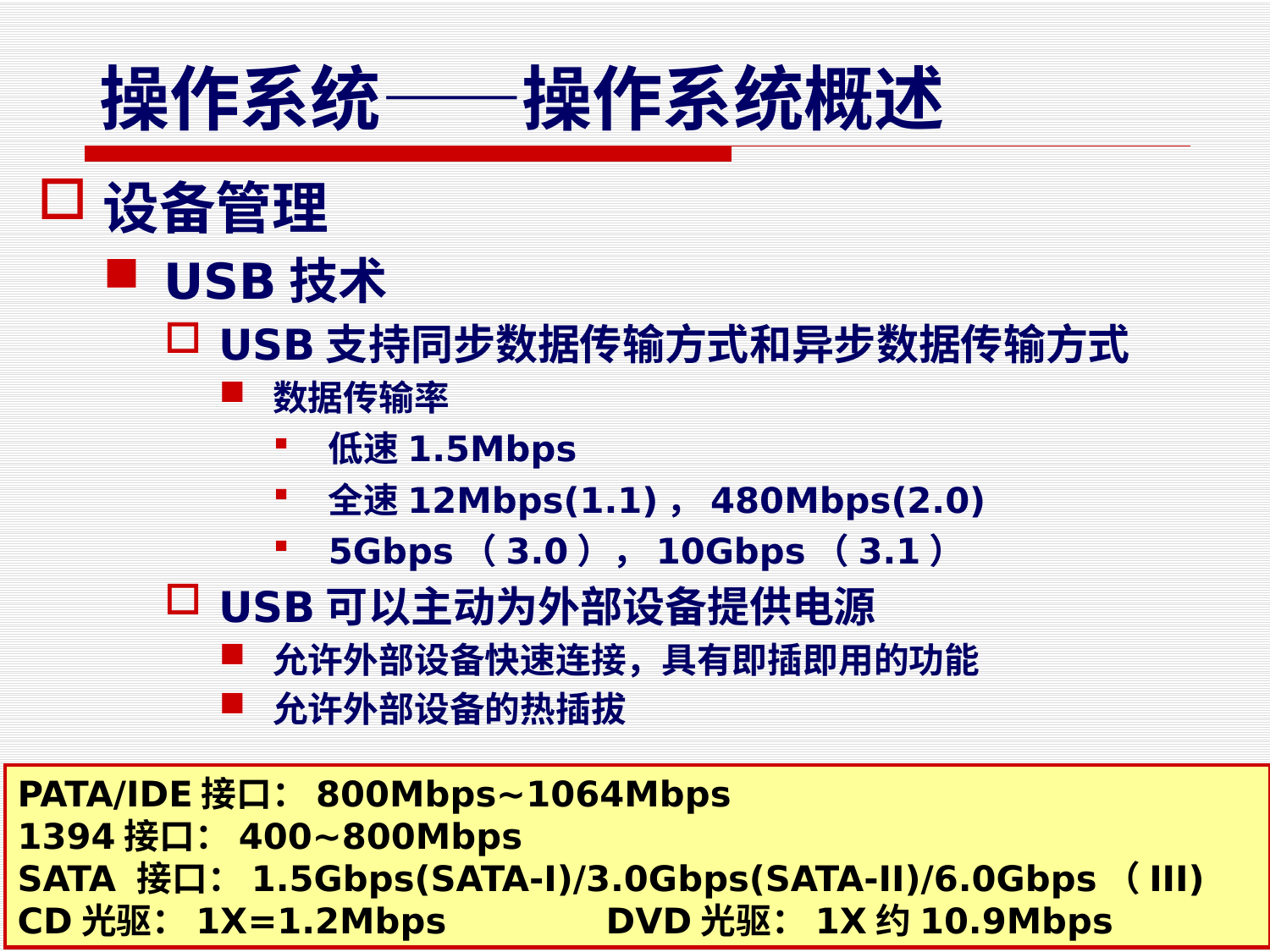

设备管理
USB技术
USB支持同步数据传输方式和异步数据传输方式
数据传输率
低速1.5Mbps
全速12Mbps(1.1)，480Mbps(2.0)
5Gbps（3.0），10Gbps（3.1）
USB可以主动为外部设备提供电源
允许外部设备快速连接，具有即插即用的功能
允许外部设备的热插拔

PATA/IDE接口：800Mbps~1064Mbps
1394接口：400~800Mbps
SATA 接口：1.5Gbps(SATA-I)/3.0Gbps(SATA-II)/6.0Gbps（III)
CD光驱：1X=1.2Mbps             DVD光驱：1X约10.9Mbps